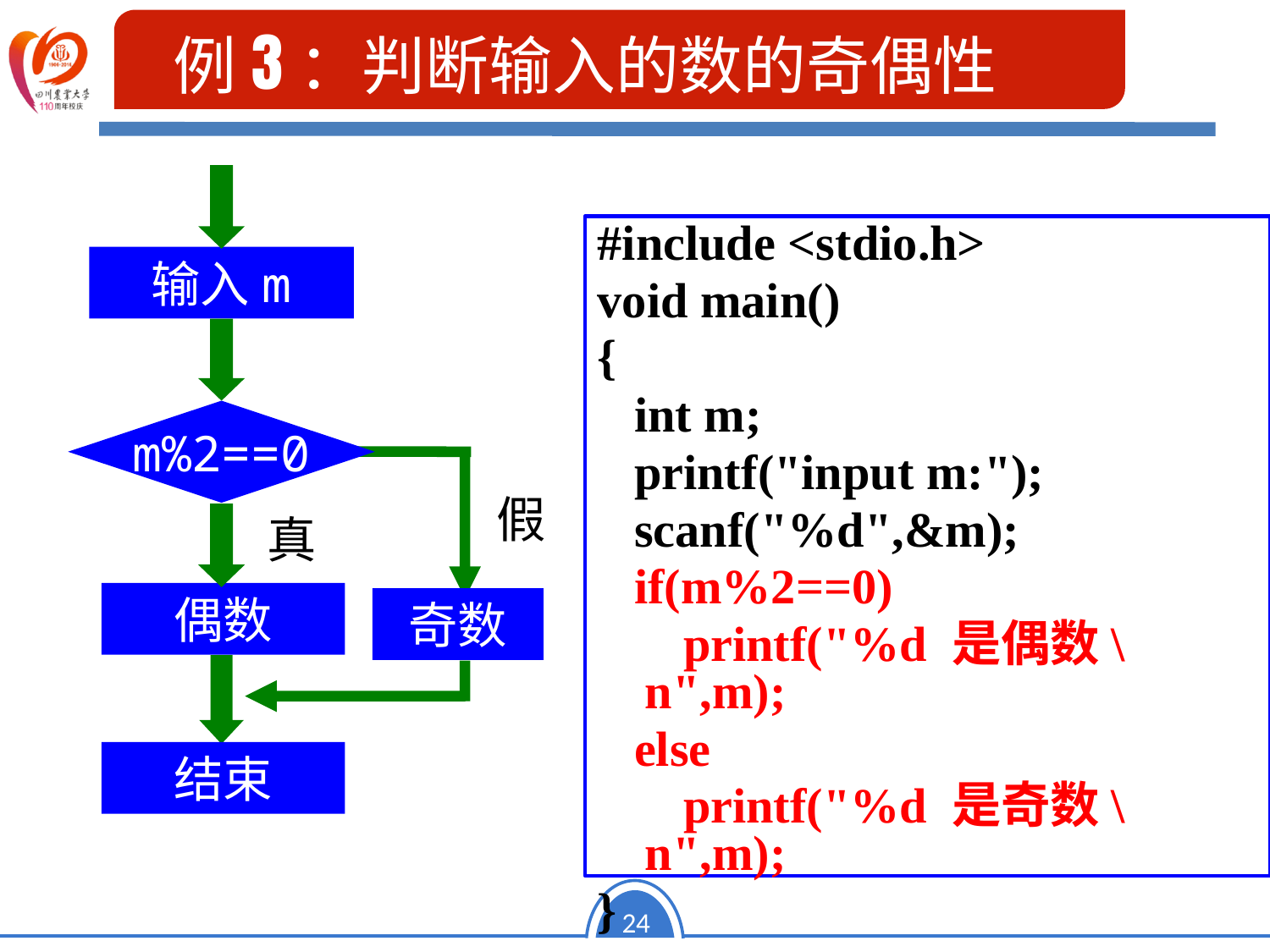

例3：判断输入的数的奇偶性

#include <stdio.h>
void main()
{
   int m;
   printf("input m:");
   scanf("%d",&m);
   if(m%2==0)
       printf("%d 是偶数\n",m);
   else
       printf("%d 是奇数\n",m);
}
输入m

m%2==0

假
真

偶数
奇数

结束